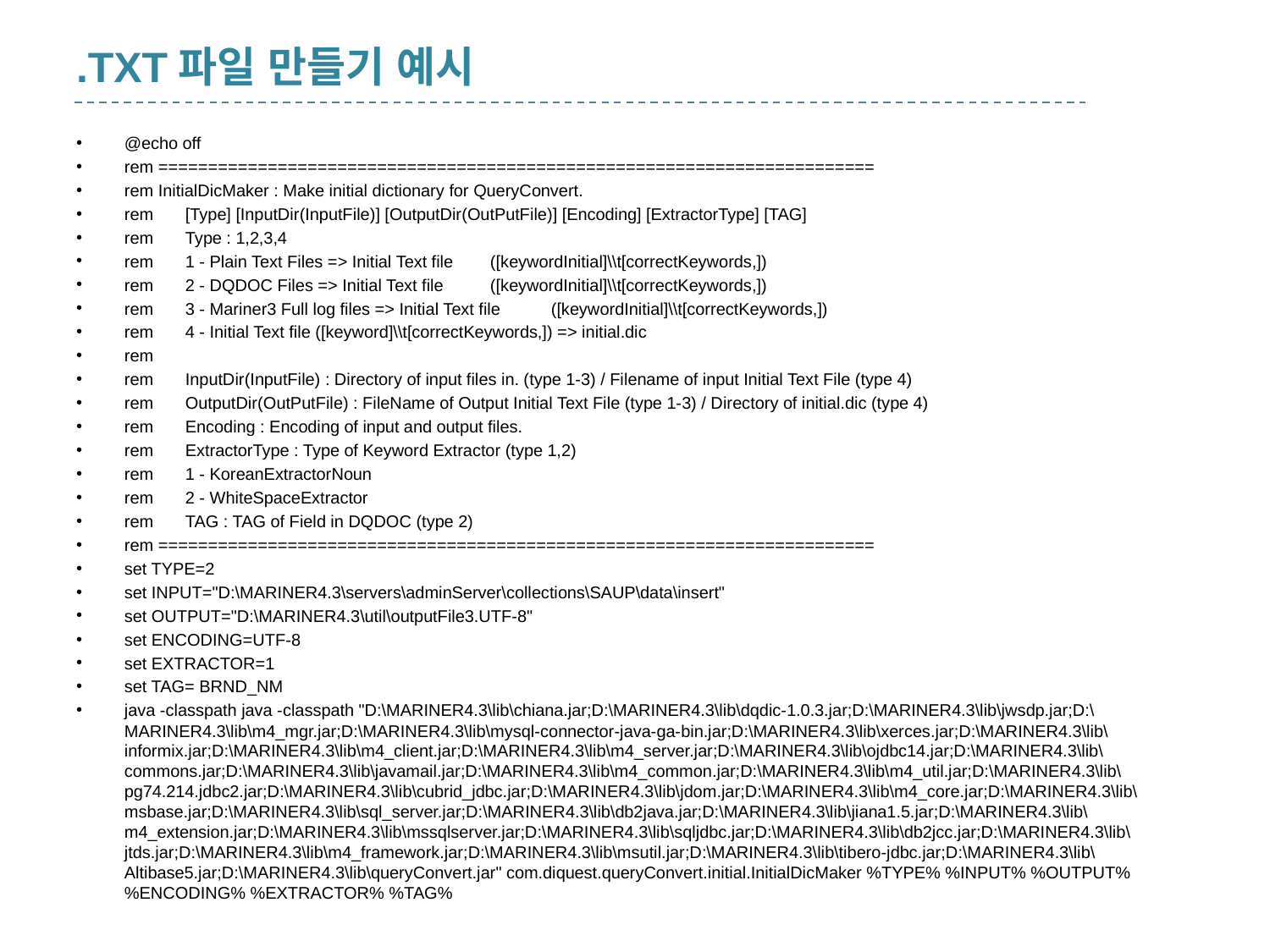

# .TXT파일 만들기 예시
@echo off
rem ========================================================================
rem InitialDicMaker : Make initial dictionary for QueryConvert.
rem	[Type] [InputDir(InputFile)] [OutputDir(OutPutFile)] [Encoding] [ExtractorType] [TAG]
rem	Type : 1,2,3,4
rem			1 - Plain Text Files => Initial Text file		([keywordInitial]\\t[correctKeywords,])
rem			2 - DQDOC Files => Initial Text file			([keywordInitial]\\t[correctKeywords,])
rem			3 - Mariner3 Full log files => Initial Text file	([keywordInitial]\\t[correctKeywords,])
rem			4 - Initial Text file ([keyword]\\t[correctKeywords,]) => initial.dic
rem
rem	InputDir(InputFile) : Directory of input files in. (type 1-3) / Filename of input Initial Text File (type 4)
rem	OutputDir(OutPutFile) : FileName of Output Initial Text File (type 1-3) / Directory of initial.dic (type 4)
rem	Encoding : Encoding of input and output files.
rem	ExtractorType : Type of Keyword Extractor (type 1,2)
rem			1 - KoreanExtractorNoun
rem			2 - WhiteSpaceExtractor
rem	TAG : TAG of Field in DQDOC (type 2)
rem ========================================================================
set TYPE=2
set INPUT="D:\MARINER4.3\servers\adminServer\collections\SAUP\data\insert"
set OUTPUT="D:\MARINER4.3\util\outputFile3.UTF-8"
set ENCODING=UTF-8
set EXTRACTOR=1
set TAG= BRND_NM
java -classpath java -classpath "D:\MARINER4.3\lib\chiana.jar;D:\MARINER4.3\lib\dqdic-1.0.3.jar;D:\MARINER4.3\lib\jwsdp.jar;D:\MARINER4.3\lib\m4_mgr.jar;D:\MARINER4.3\lib\mysql-connector-java-ga-bin.jar;D:\MARINER4.3\lib\xerces.jar;D:\MARINER4.3\lib\informix.jar;D:\MARINER4.3\lib\m4_client.jar;D:\MARINER4.3\lib\m4_server.jar;D:\MARINER4.3\lib\ojdbc14.jar;D:\MARINER4.3\lib\commons.jar;D:\MARINER4.3\lib\javamail.jar;D:\MARINER4.3\lib\m4_common.jar;D:\MARINER4.3\lib\m4_util.jar;D:\MARINER4.3\lib\pg74.214.jdbc2.jar;D:\MARINER4.3\lib\cubrid_jdbc.jar;D:\MARINER4.3\lib\jdom.jar;D:\MARINER4.3\lib\m4_core.jar;D:\MARINER4.3\lib\msbase.jar;D:\MARINER4.3\lib\sql_server.jar;D:\MARINER4.3\lib\db2java.jar;D:\MARINER4.3\lib\jiana1.5.jar;D:\MARINER4.3\lib\m4_extension.jar;D:\MARINER4.3\lib\mssqlserver.jar;D:\MARINER4.3\lib\sqljdbc.jar;D:\MARINER4.3\lib\db2jcc.jar;D:\MARINER4.3\lib\jtds.jar;D:\MARINER4.3\lib\m4_framework.jar;D:\MARINER4.3\lib\msutil.jar;D:\MARINER4.3\lib\tibero-jdbc.jar;D:\MARINER4.3\lib\Altibase5.jar;D:\MARINER4.3\lib\queryConvert.jar" com.diquest.queryConvert.initial.InitialDicMaker %TYPE% %INPUT% %OUTPUT% %ENCODING% %EXTRACTOR% %TAG%